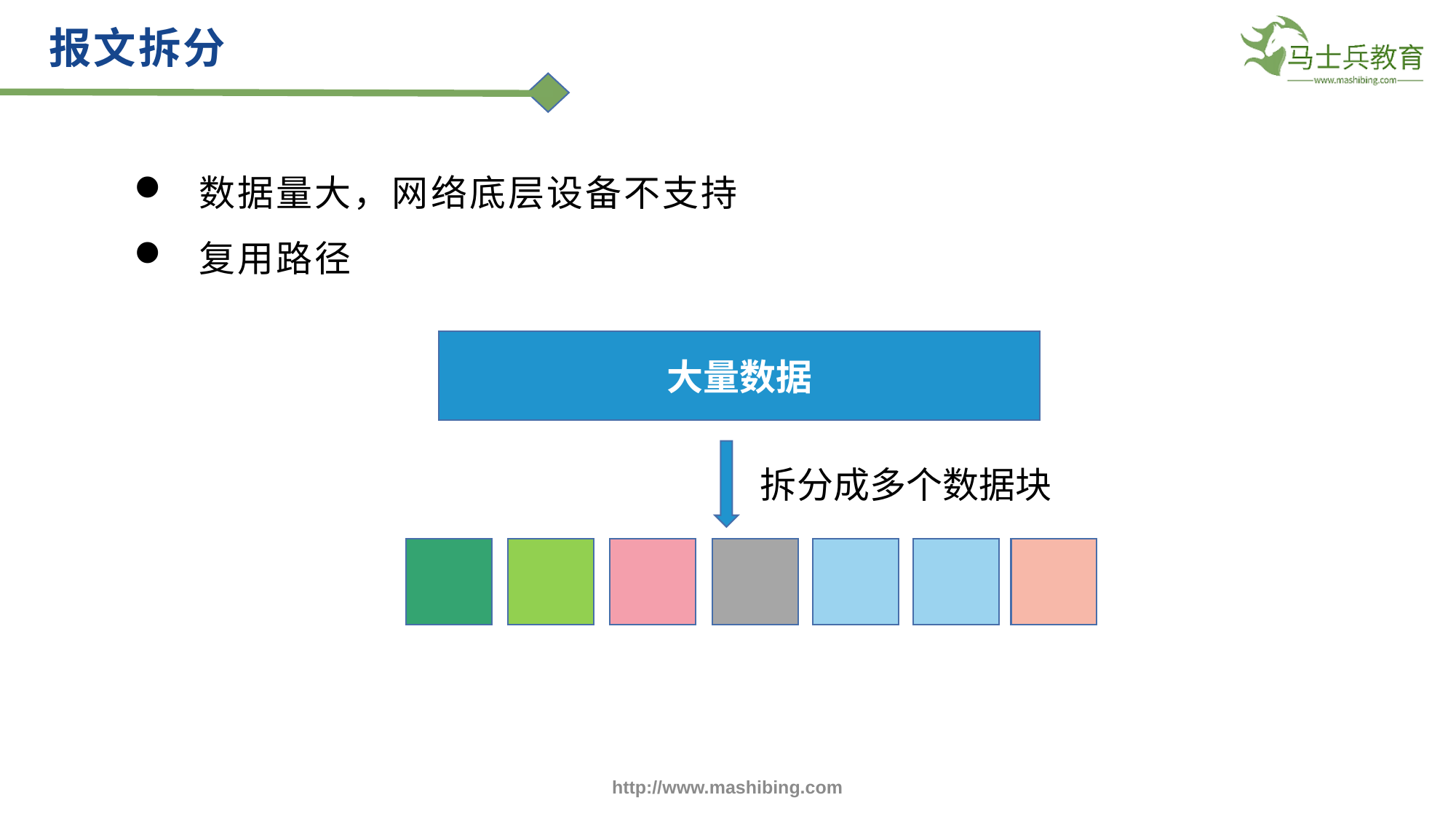

报文拆分
数据量大，网络底层设备不支持
复用路径
大量数据

拆分成多个数据块